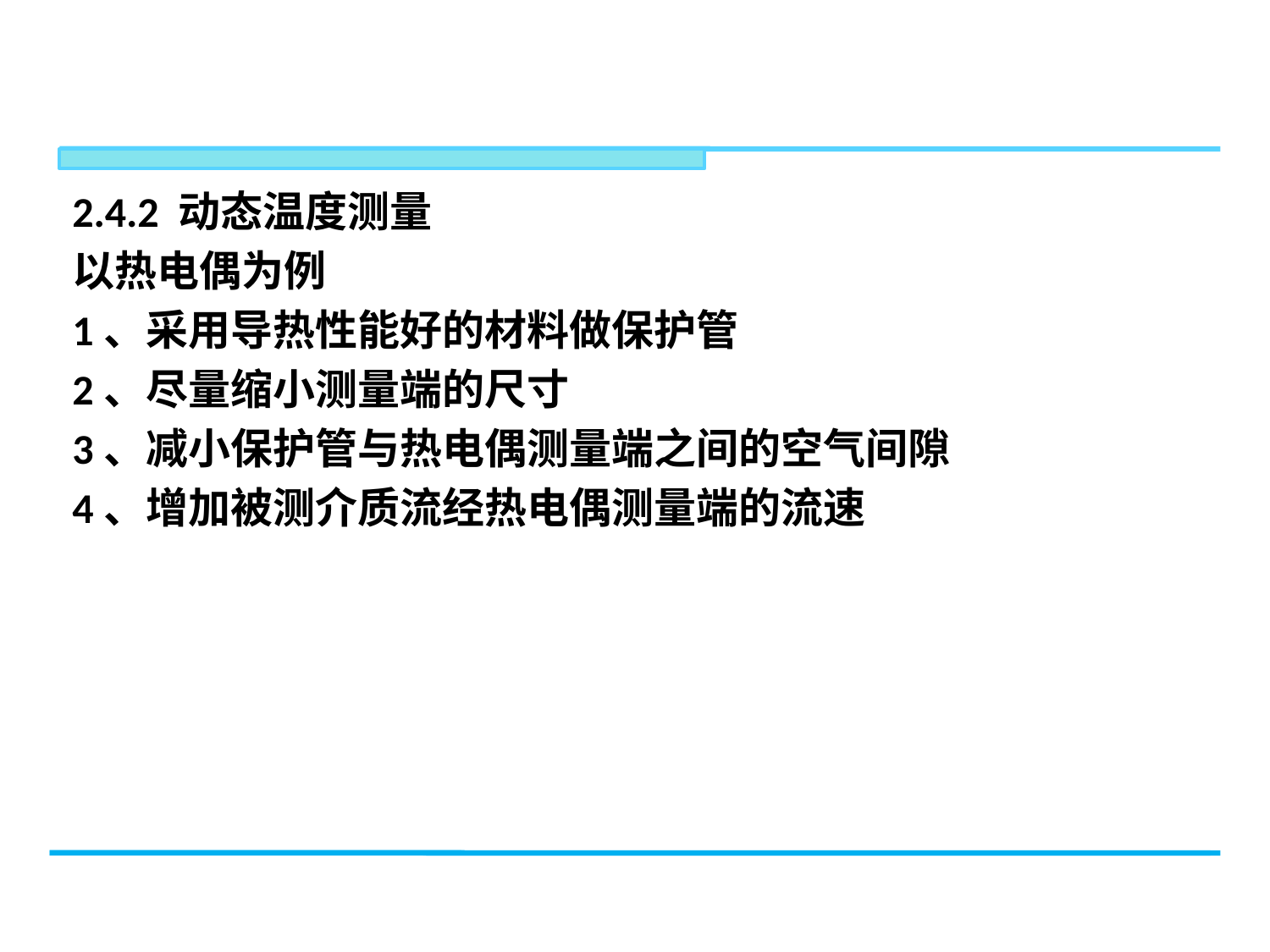

2.4.2 动态温度测量
以热电偶为例
1、采用导热性能好的材料做保护管
2、尽量缩小测量端的尺寸
3、减小保护管与热电偶测量端之间的空气间隙
4、增加被测介质流经热电偶测量端的流速